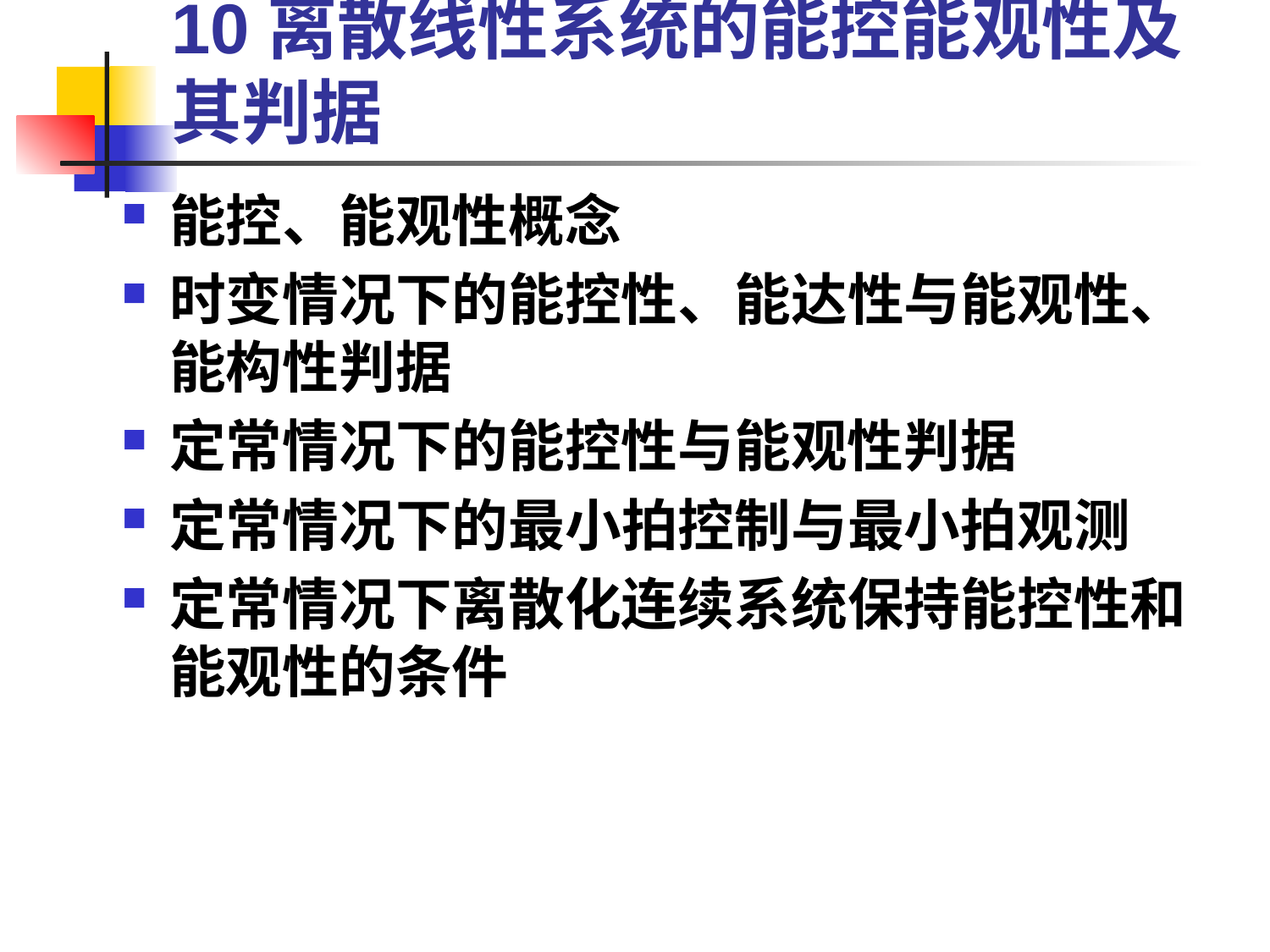

# 10离散线性系统的能控能观性及其判据
能控、能观性概念
时变情况下的能控性、能达性与能观性、能构性判据
定常情况下的能控性与能观性判据
定常情况下的最小拍控制与最小拍观测
定常情况下离散化连续系统保持能控性和能观性的条件